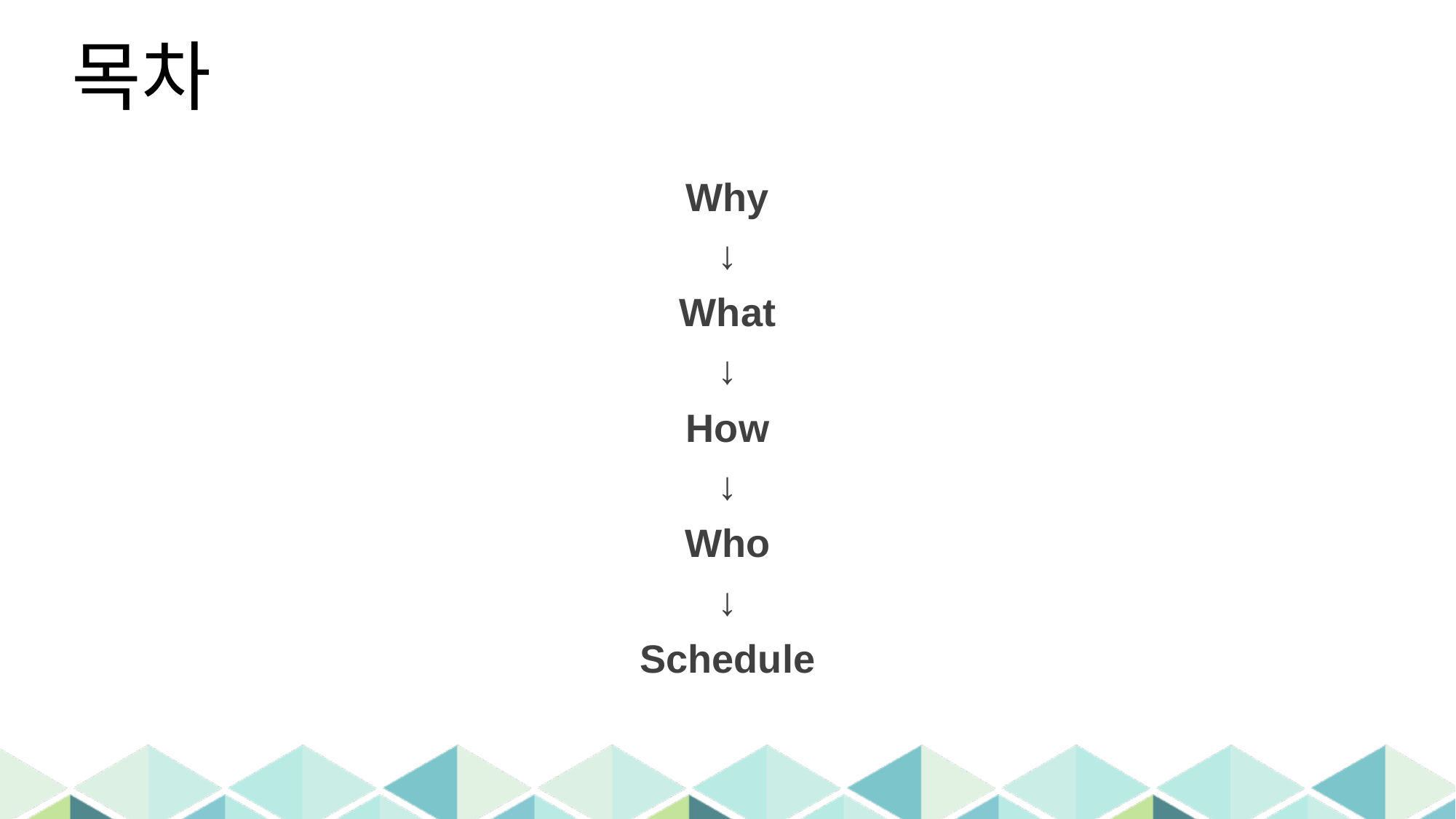

# 목차
Why
↓
What
↓
How
↓
Who
↓
Schedule